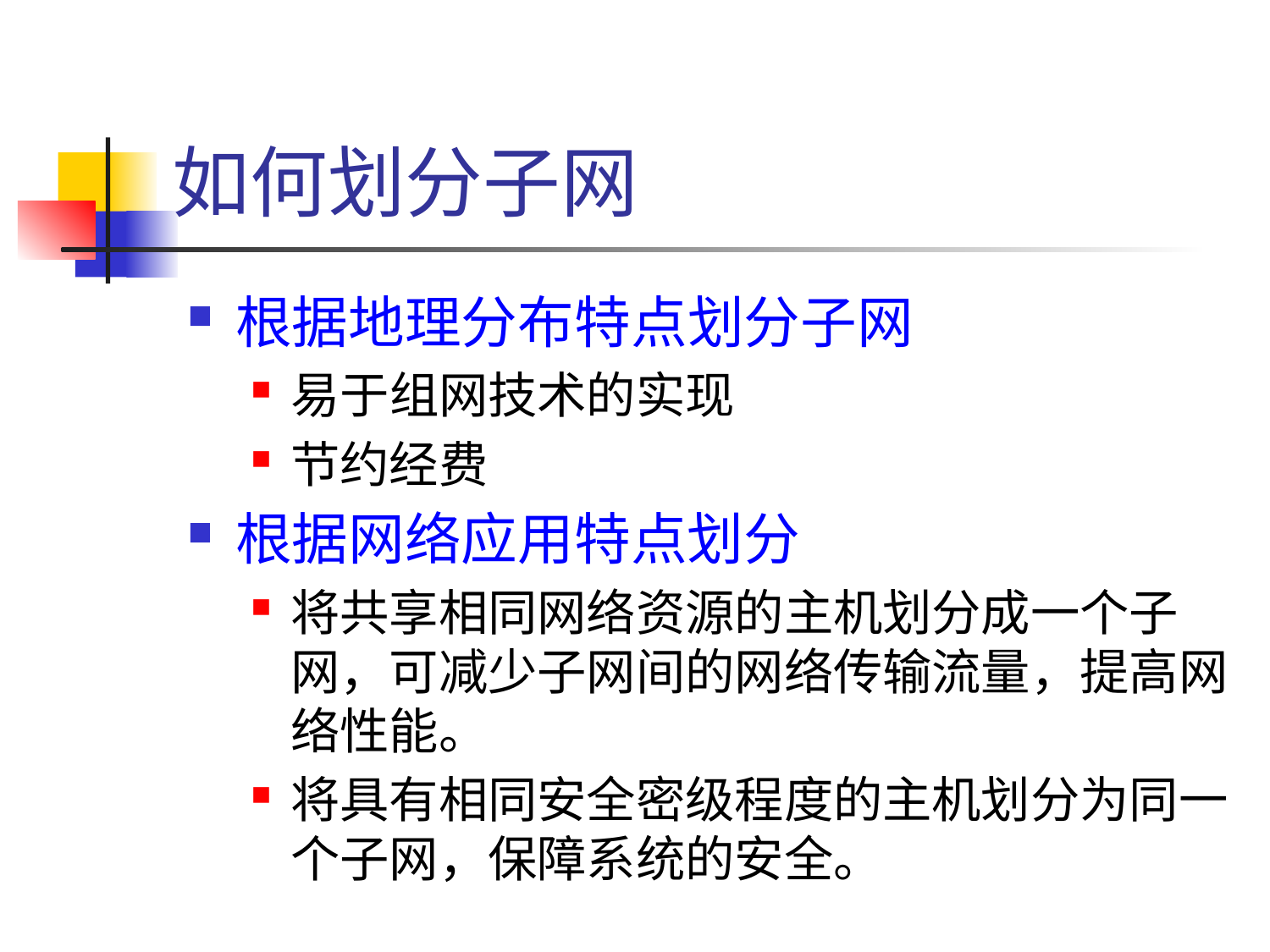

# 如何划分子网
根据地理分布特点划分子网
易于组网技术的实现
节约经费
根据网络应用特点划分
将共享相同网络资源的主机划分成一个子网，可减少子网间的网络传输流量，提高网络性能。
将具有相同安全密级程度的主机划分为同一个子网，保障系统的安全。